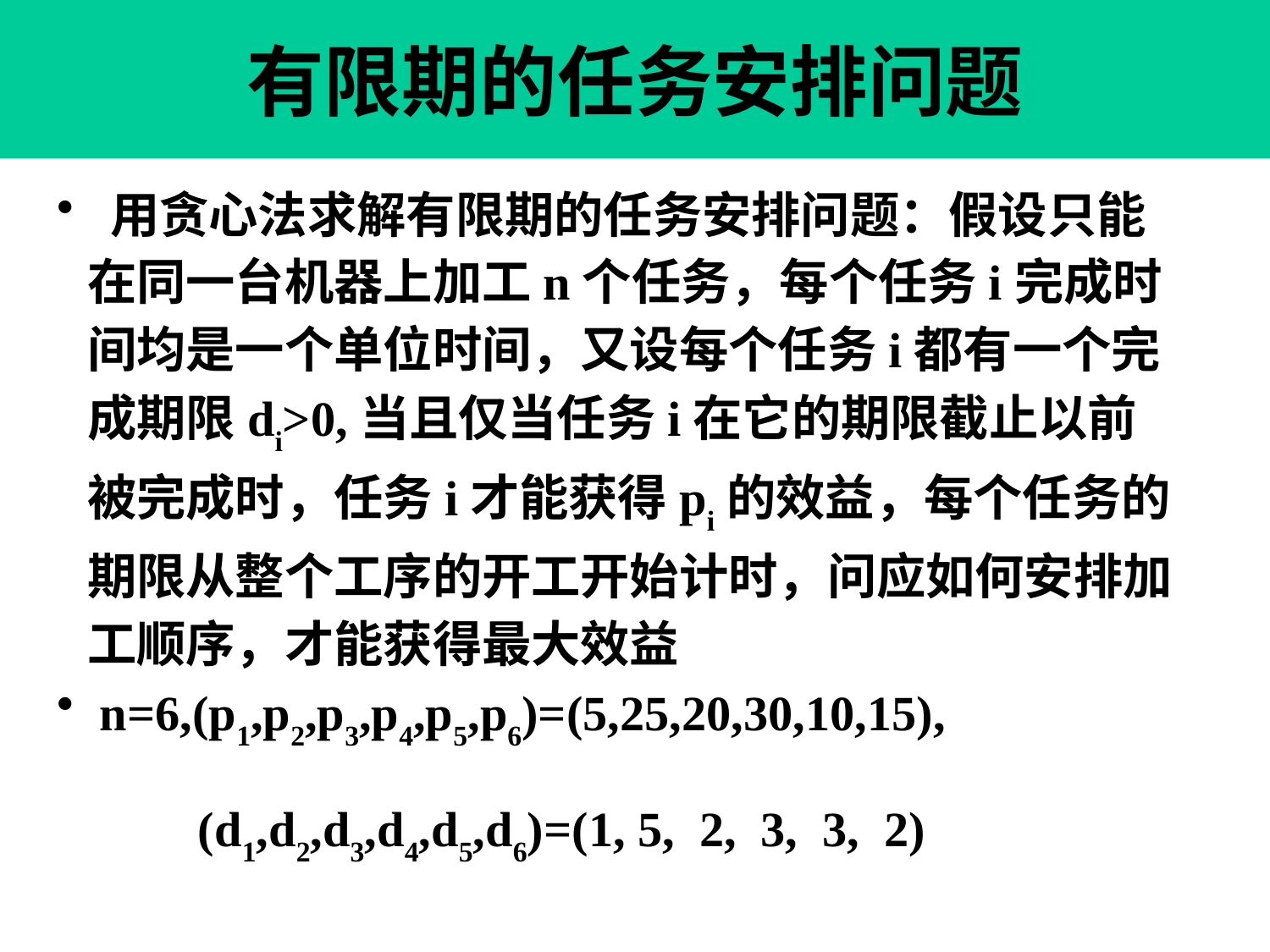

# 有限期的任务安排问题
 用贪心法求解有限期的任务安排问题：假设只能在同一台机器上加工n个任务，每个任务i完成时间均是一个单位时间，又设每个任务i都有一个完成期限di>0,当且仅当任务i在它的期限截止以前被完成时，任务i才能获得pi的效益，每个任务的期限从整个工序的开工开始计时，问应如何安排加工顺序，才能获得最大效益
 n=6,(p1,p2,p3,p4,p5,p6)=(5,25,20,30,10,15),
         (d1,d2,d3,d4,d5,d6)=(1, 5,  2,  3,  3,  2)